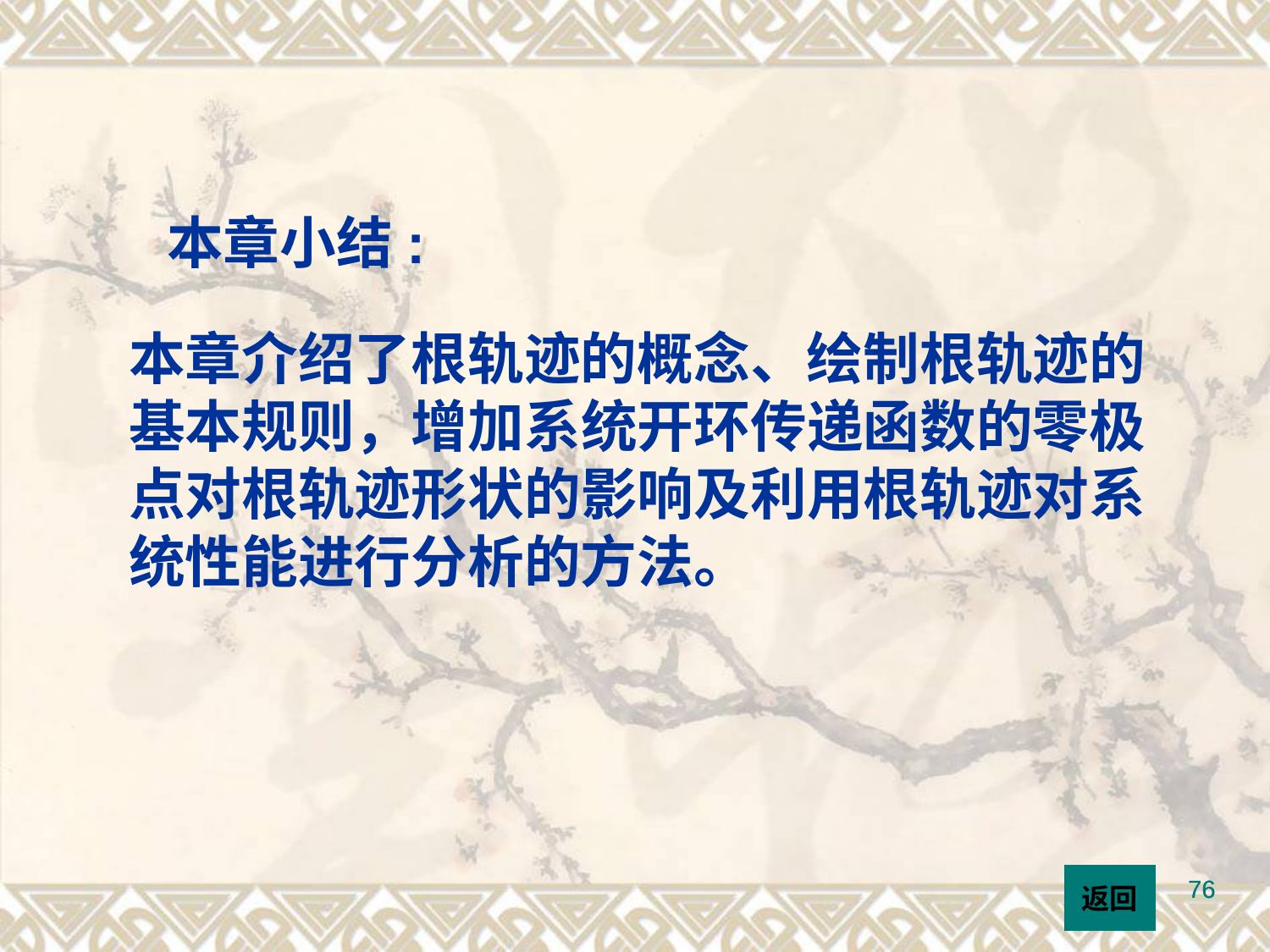

本章小结:
本章介绍了根轨迹的概念、绘制根轨迹的基本规则，增加系统开环传递函数的零极点对根轨迹形状的影响及利用根轨迹对系统性能进行分析的方法。
返回
76
76